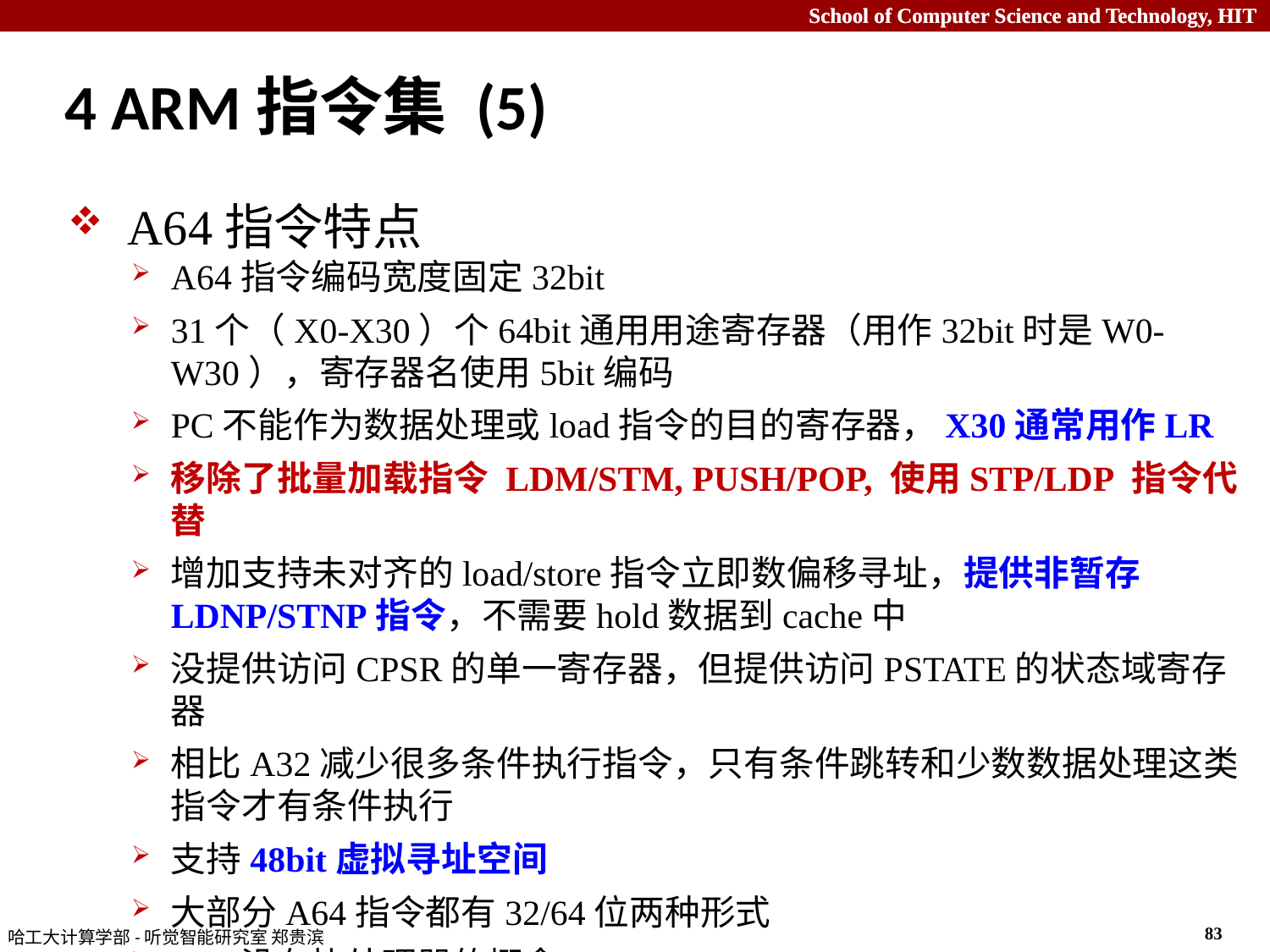

# 4 ARM指令集 (5)
 A64指令特点
A64指令编码宽度固定32bit
31个（X0-X30）个64bit通用用途寄存器（用作32bit时是W0-W30），寄存器名使用5bit编码
PC不能作为数据处理或load指令的目的寄存器，X30通常用作LR
移除了批量加载指令 LDM/STM, PUSH/POP, 使用STP/LDP 指令代替
增加支持未对齐的load/store指令立即数偏移寻址，提供非暂存LDNP/STNP指令，不需要hold数据到cache中
没提供访问CPSR的单一寄存器，但提供访问PSTATE的状态域寄存器
相比A32减少很多条件执行指令，只有条件跳转和少数数据处理这类指令才有条件执行
支持48bit虚拟寻址空间
大部分A64指令都有32/64位两种形式
A64没有协处理器的概念